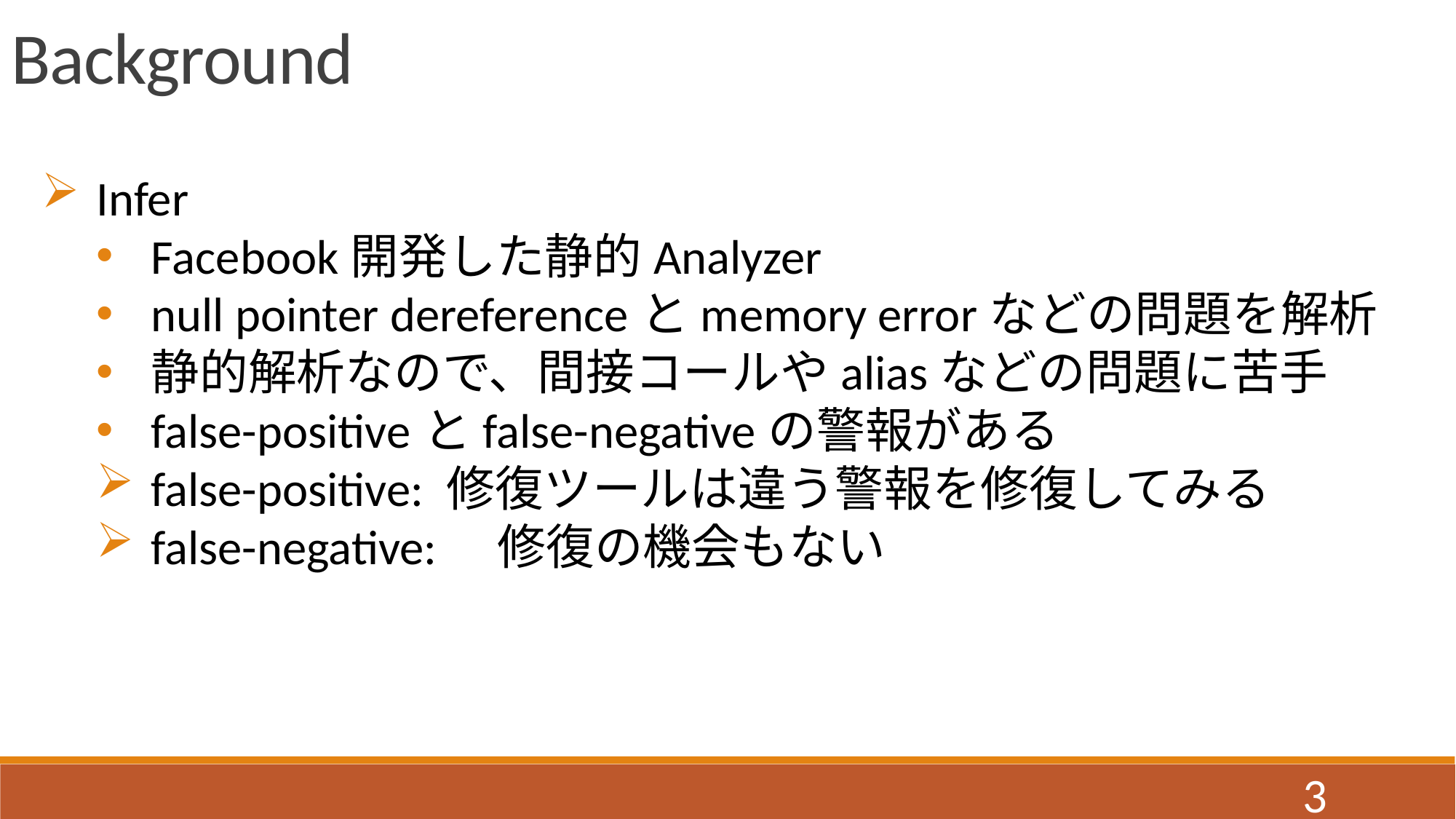

Background
Infer
Facebook開発した静的Analyzer
null pointer dereferenceとmemory errorなどの問題を解析
静的解析なので、間接コールやaliasなどの問題に苦手
false-positiveとfalse-negativeの警報がある
false-positive: 修復ツールは違う警報を修復してみる
false-negative:　修復の機会もない
3